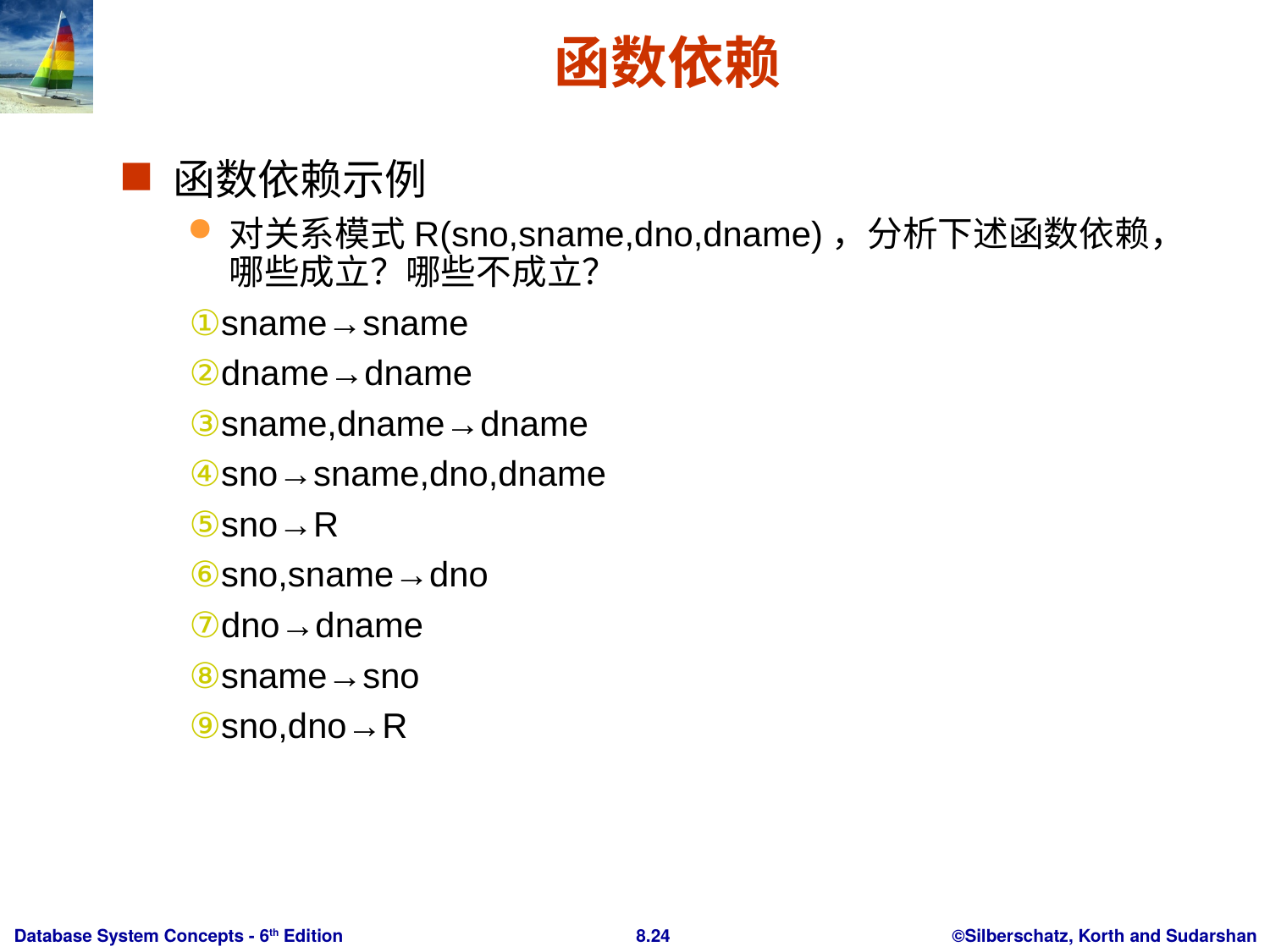

# 函数依赖
函数依赖示例
对关系模式R(sno,sname,dno,dname)，分析下述函数依赖，哪些成立？哪些不成立？
①sname→sname
②dname→dname
③sname,dname→dname
④sno→sname,dno,dname
⑤sno→R
⑥sno,sname→dno
⑦dno→dname
⑧sname→sno
⑨sno,dno→R